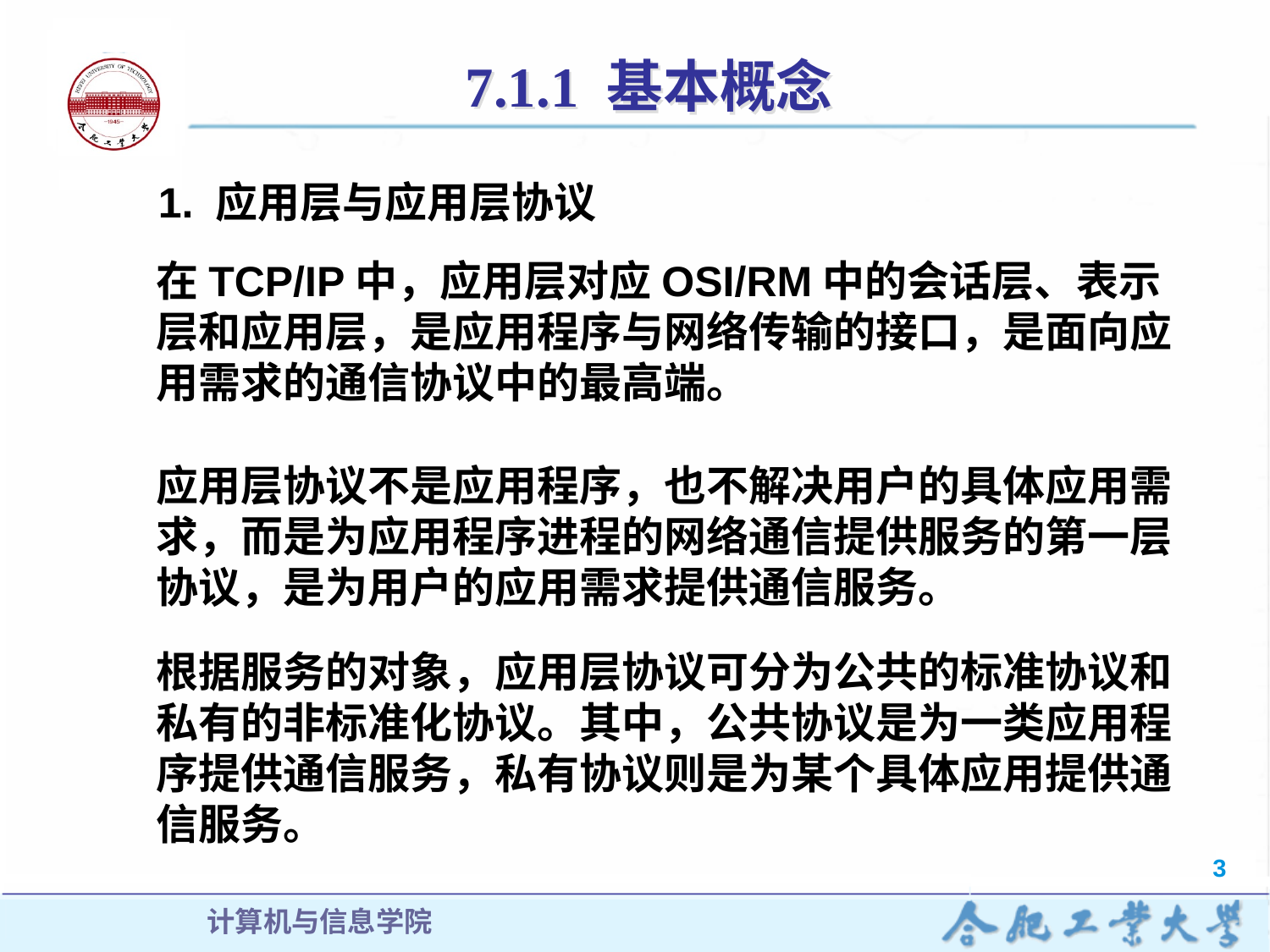

7.1.1 基本概念
1. 应用层与应用层协议
在TCP/IP中，应用层对应OSI/RM中的会话层、表示层和应用层，是应用程序与网络传输的接口，是面向应用需求的通信协议中的最高端。
应用层协议不是应用程序，也不解决用户的具体应用需求，而是为应用程序进程的网络通信提供服务的第一层协议，是为用户的应用需求提供通信服务。
根据服务的对象，应用层协议可分为公共的标准协议和私有的非标准化协议。其中，公共协议是为一类应用程序提供通信服务，私有协议则是为某个具体应用提供通信服务。